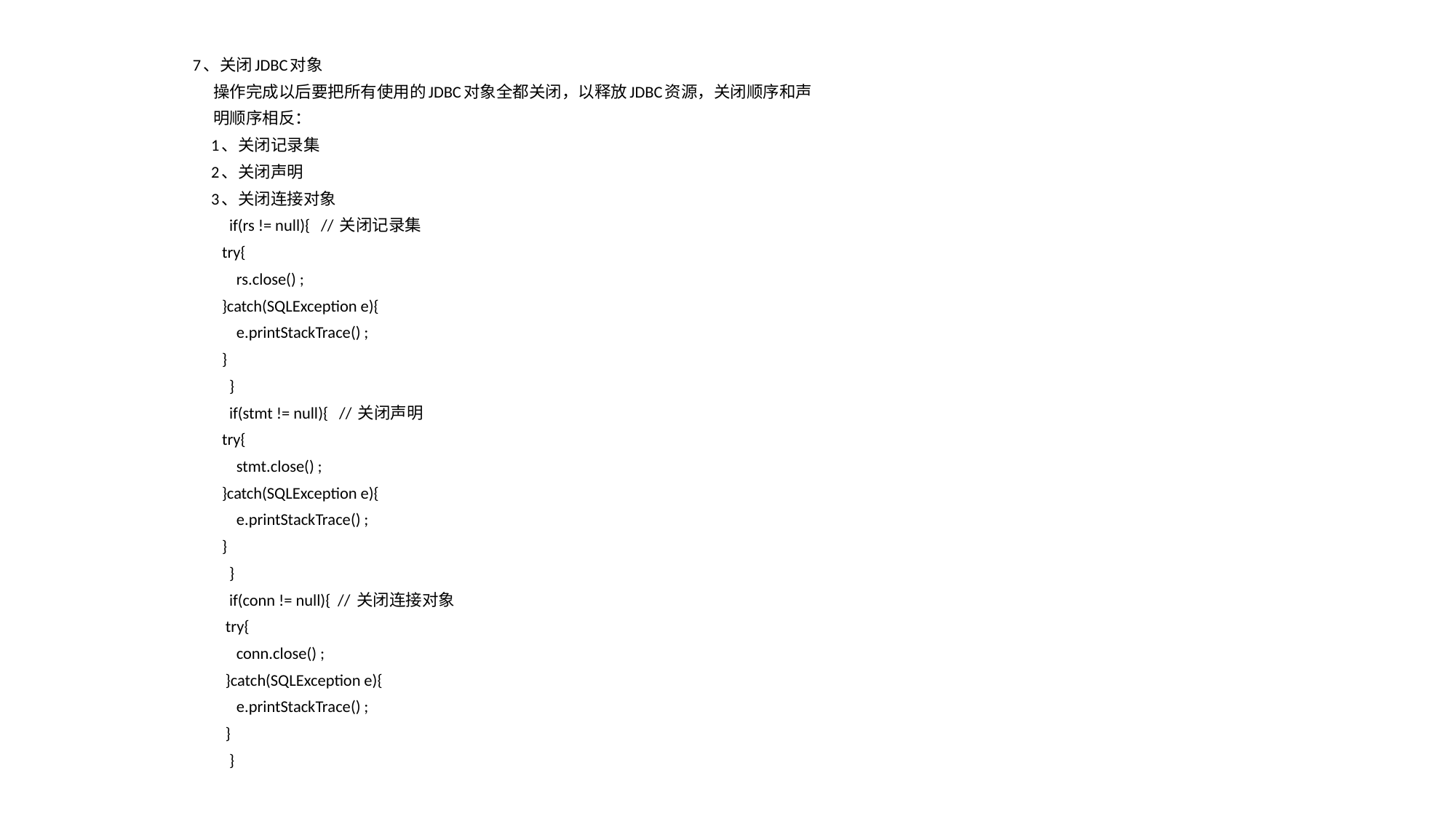

7、关闭JDBC对象
     操作完成以后要把所有使用的JDBC对象全都关闭，以释放JDBC资源，关闭顺序和声
     明顺序相反：
     1、关闭记录集
     2、关闭声明
     3、关闭连接对象
          if(rs != null){   // 关闭记录集
        try{
            rs.close() ;
        }catch(SQLException e){
            e.printStackTrace() ;
        }
          }
          if(stmt != null){   // 关闭声明
        try{
            stmt.close() ;
        }catch(SQLException e){
            e.printStackTrace() ;
        }
          }
          if(conn != null){  // 关闭连接对象
         try{
            conn.close() ;
         }catch(SQLException e){
            e.printStackTrace() ;
         }
          }